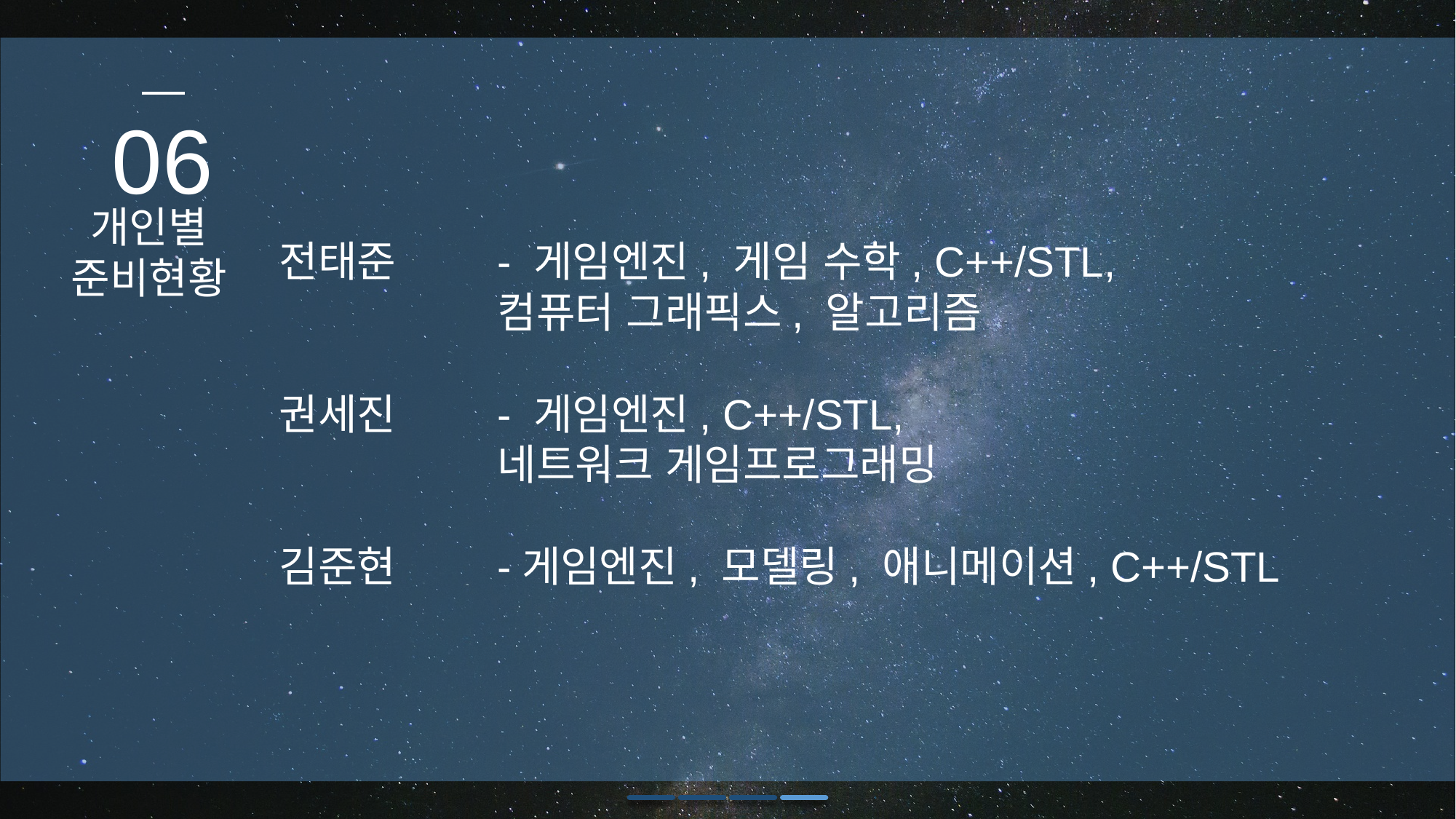

06
개인별
준비현황
전태준	- 게임엔진, 게임 수학, C++/STL,
		컴퓨터 그래픽스, 알고리즘

권세진	- 게임엔진, C++/STL,
		네트워크 게임프로그래밍

김준현	-게임엔진, 모델링, 애니메이션, C++/STL